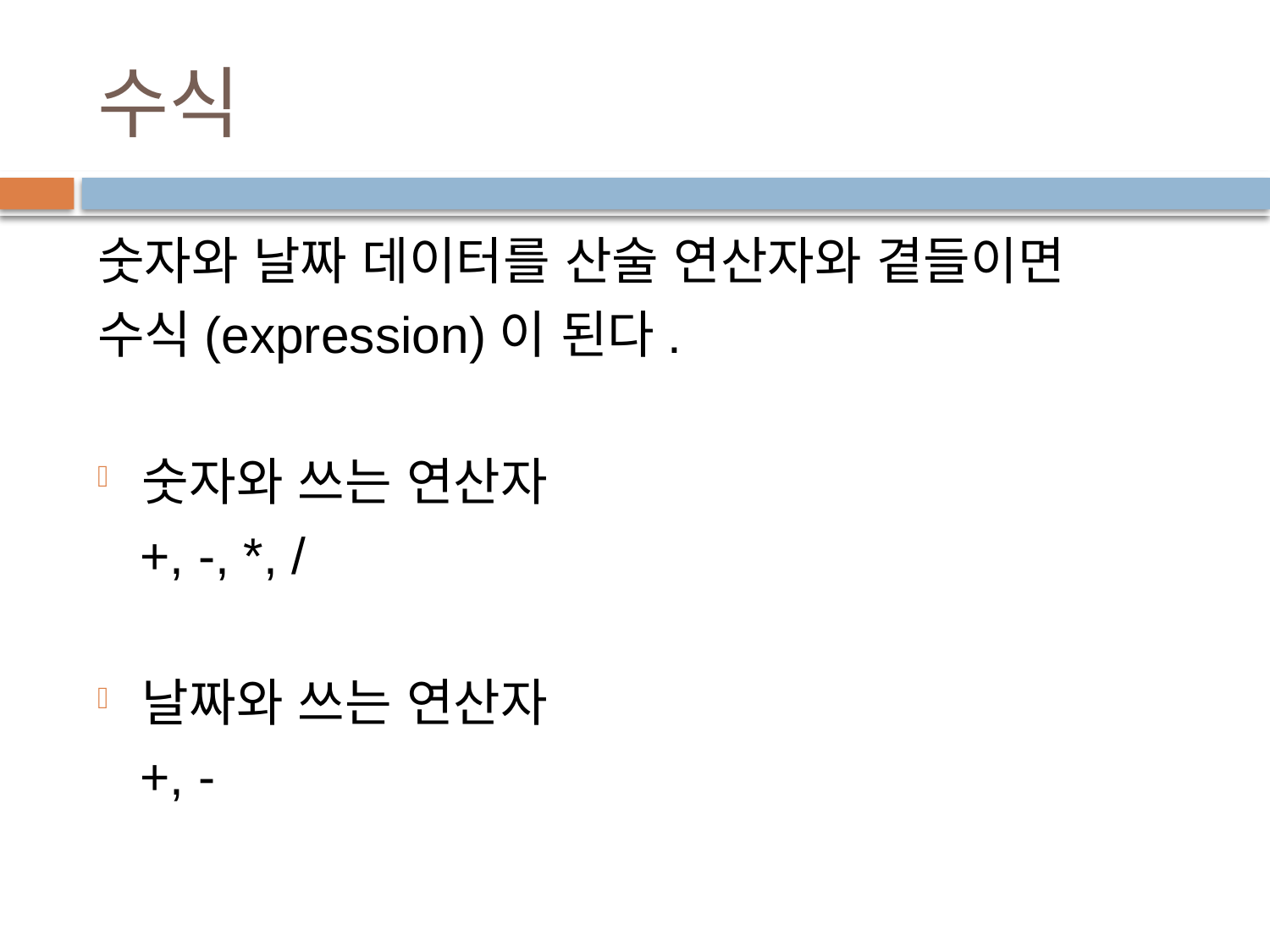

# 수식
숫자와 날짜 데이터를 산술 연산자와 곁들이면
수식(expression)이 된다.

숫자와 쓰는 연산자
   +, -, *, /

날짜와 쓰는 연산자
   +, -